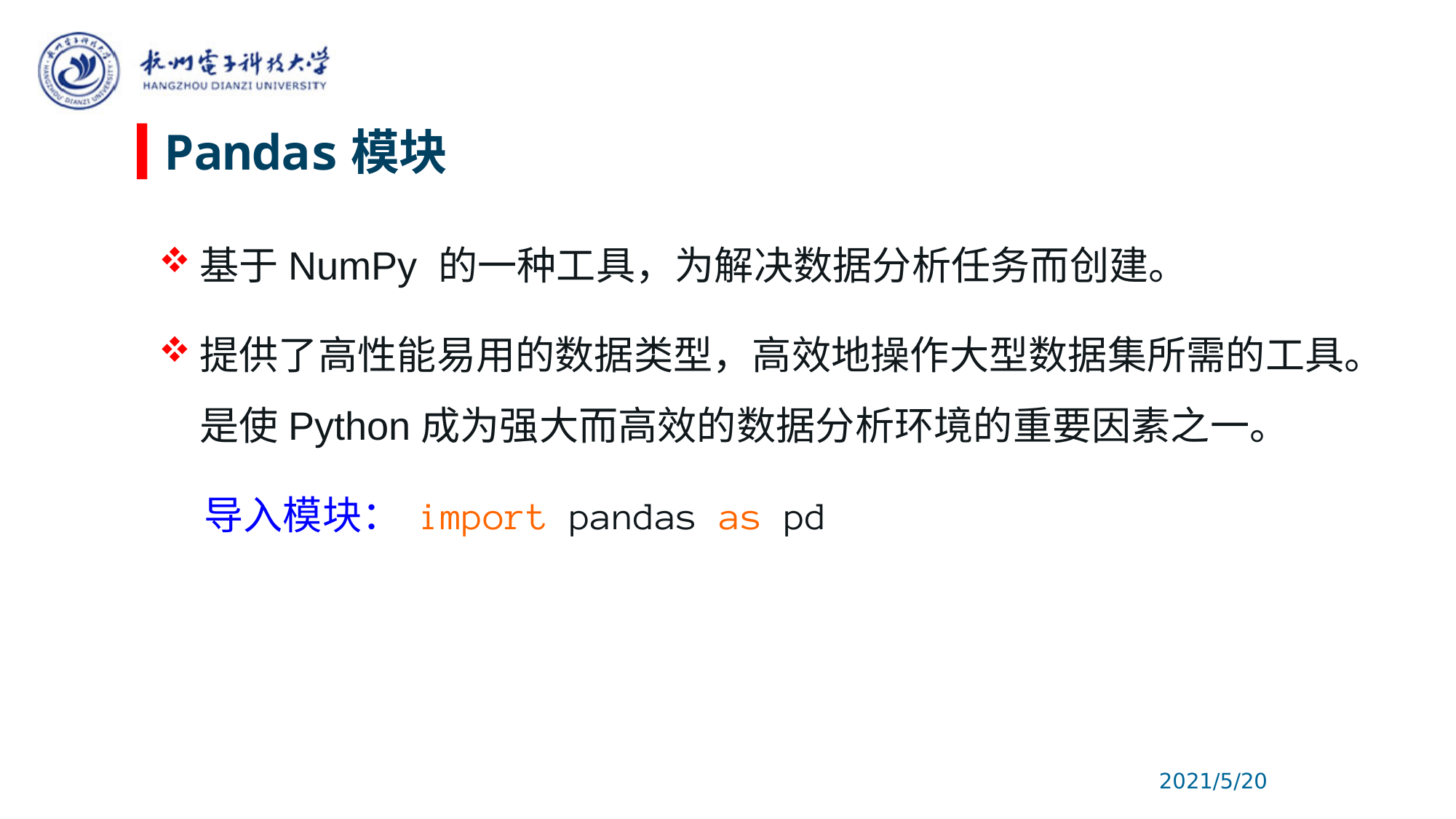

# Pandas模块
基于NumPy 的一种工具，为解决数据分析任务而创建。
提供了高性能易用的数据类型，高效地操作大型数据集所需的工具。是使Python成为强大而高效的数据分析环境的重要因素之一。
    导入模块： import pandas as pd